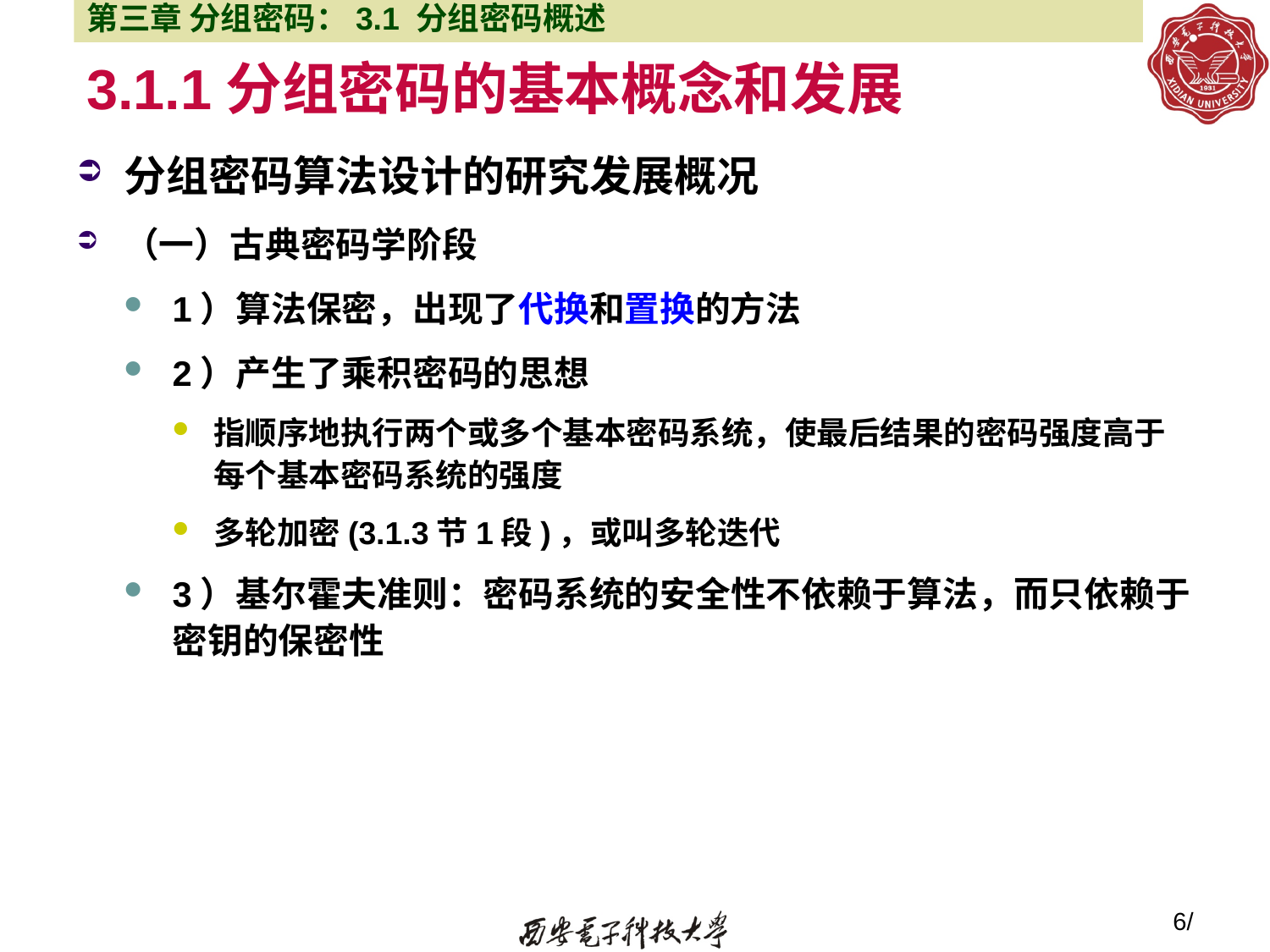

第三章 分组密码：3.1 分组密码概述
# 3.1.1分组密码的基本概念和发展
分组密码算法设计的研究发展概况
（一）古典密码学阶段
1）算法保密，出现了代换和置换的方法
2）产生了乘积密码的思想
指顺序地执行两个或多个基本密码系统，使最后结果的密码强度高于每个基本密码系统的强度
多轮加密(3.1.3节1段)，或叫多轮迭代
3）基尔霍夫准则：密码系统的安全性不依赖于算法，而只依赖于密钥的保密性

6/